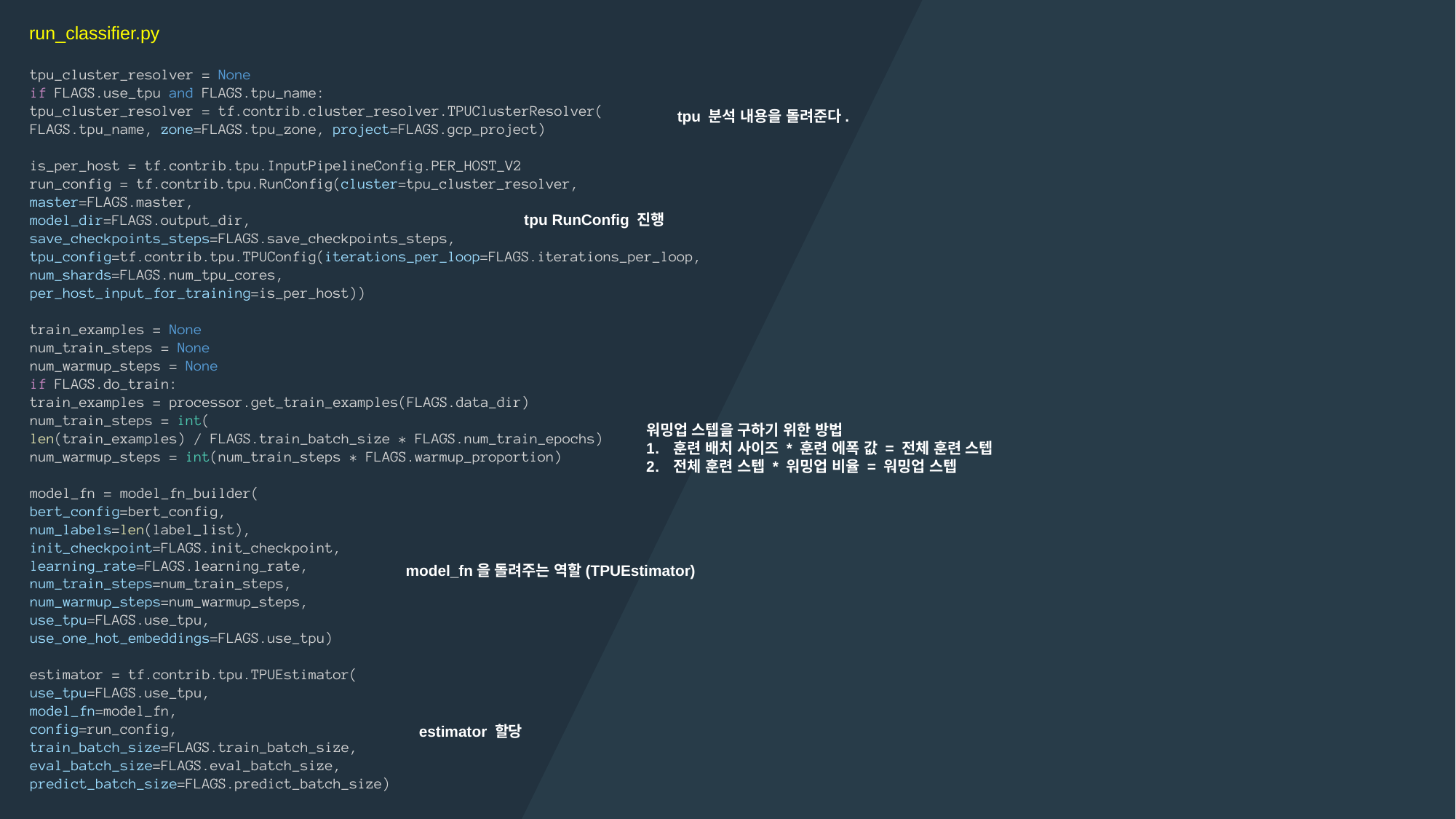

run_classifier.py
tpu_cluster_resolver = None
if FLAGS.use_tpu and FLAGS.tpu_name:
tpu_cluster_resolver = tf.contrib.cluster_resolver.TPUClusterResolver(
FLAGS.tpu_name, zone=FLAGS.tpu_zone, project=FLAGS.gcp_project)
is_per_host = tf.contrib.tpu.InputPipelineConfig.PER_HOST_V2
run_config = tf.contrib.tpu.RunConfig(cluster=tpu_cluster_resolver,
master=FLAGS.master,
model_dir=FLAGS.output_dir,
save_checkpoints_steps=FLAGS.save_checkpoints_steps,
tpu_config=tf.contrib.tpu.TPUConfig(iterations_per_loop=FLAGS.iterations_per_loop,
num_shards=FLAGS.num_tpu_cores,
per_host_input_for_training=is_per_host))
train_examples = None
num_train_steps = None
num_warmup_steps = None
if FLAGS.do_train:
train_examples = processor.get_train_examples(FLAGS.data_dir)
num_train_steps = int(
len(train_examples) / FLAGS.train_batch_size * FLAGS.num_train_epochs)
num_warmup_steps = int(num_train_steps * FLAGS.warmup_proportion)
model_fn = model_fn_builder(
bert_config=bert_config,
num_labels=len(label_list),
init_checkpoint=FLAGS.init_checkpoint,
learning_rate=FLAGS.learning_rate,
num_train_steps=num_train_steps,
num_warmup_steps=num_warmup_steps,
use_tpu=FLAGS.use_tpu,
use_one_hot_embeddings=FLAGS.use_tpu)
estimator = tf.contrib.tpu.TPUEstimator(
use_tpu=FLAGS.use_tpu,
model_fn=model_fn,
config=run_config,
train_batch_size=FLAGS.train_batch_size,
eval_batch_size=FLAGS.eval_batch_size,
predict_batch_size=FLAGS.predict_batch_size)
tpu 분석 내용을 돌려준다.
tpu RunConfig 진행
워밍업 스텝을 구하기 위한 방법
훈련 배치 사이즈 * 훈련 에폭 값 = 전체 훈련 스텝
전체 훈련 스텝 * 워밍업 비율 = 워밍업 스텝
model_fn을 돌려주는 역할(TPUEstimator)
estimator 할당